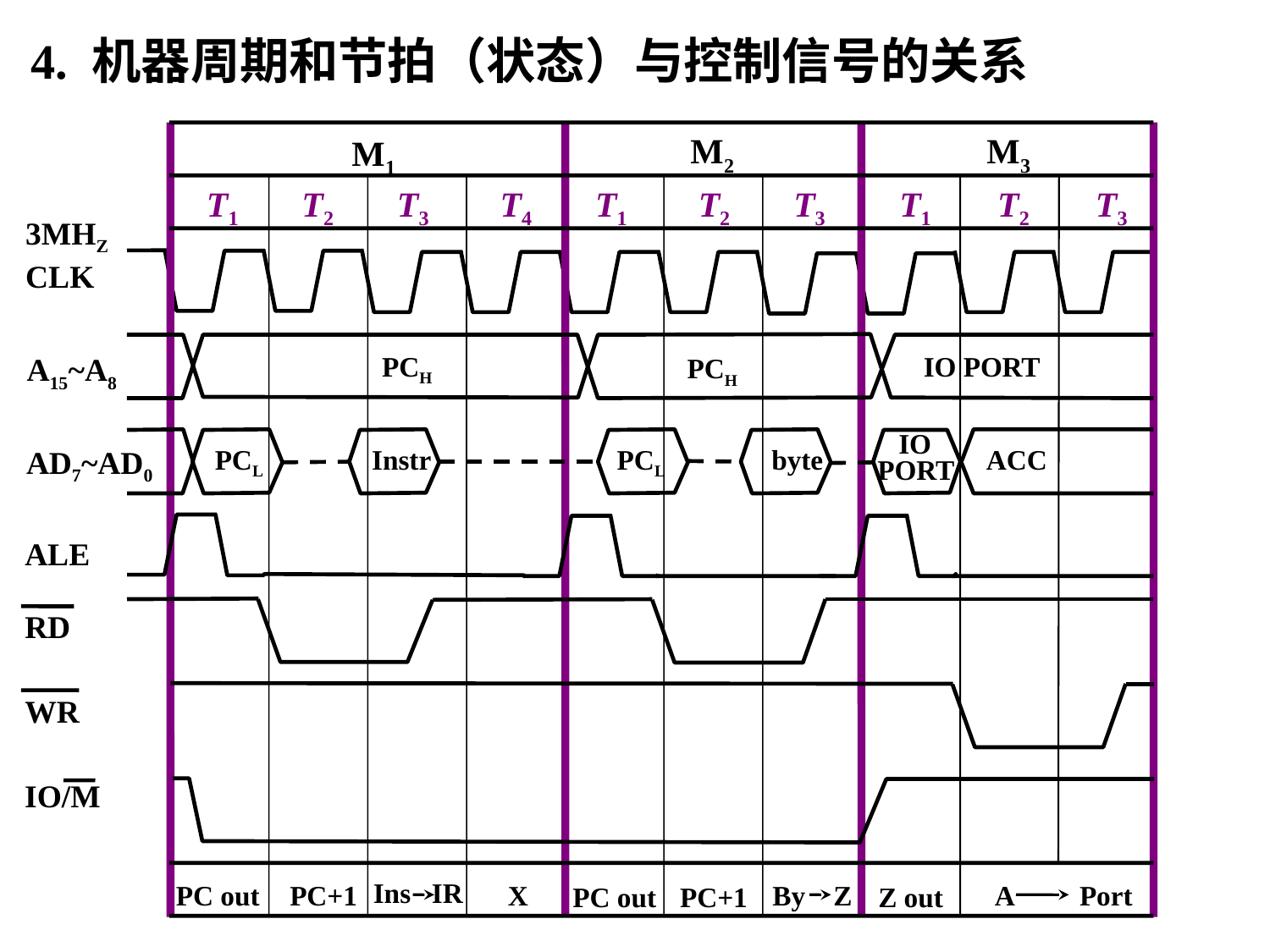

4. 机器周期和节拍（状态）与控制信号的关系

M2

M3

M1

T1

T2

T3

T4
T1

T2

T3
T1

T2

T3
3MHZ
CLK

PCH
IO PORT
A15~A8
PCH
    IO
 PORT

PCL
Instr
PCL
byte
ACC
AD7~AD0

ALE

RD

WR

IO/M

Ins   IR
PC out
PC+1
X
By    Z
A
Port
PC out
PC+1
Z out